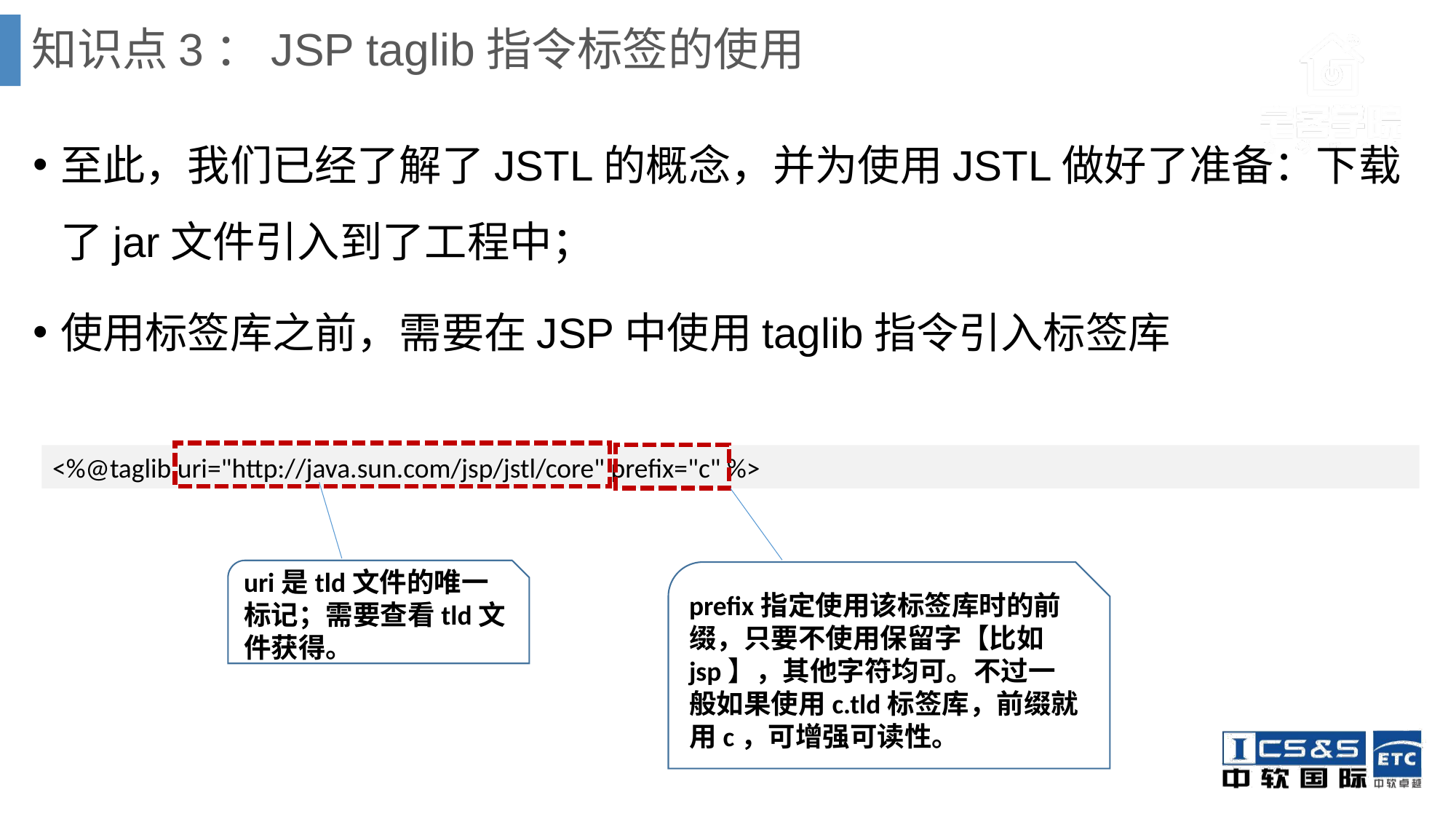

# 知识点3：JSP taglib指令标签的使用
至此，我们已经了解了JSTL的概念，并为使用JSTL做好了准备：下载了jar文件引入到了工程中；
使用标签库之前，需要在JSP中使用taglib指令引入标签库

<%@taglib uri="http://java.sun.com/jsp/jstl/core" prefix="c" %>
uri是tld文件的唯一标记；需要查看tld文件获得。
prefix指定使用该标签库时的前缀，只要不使用保留字【比如jsp】，其他字符均可。不过一般如果使用c.tld标签库，前缀就用c，可增强可读性。